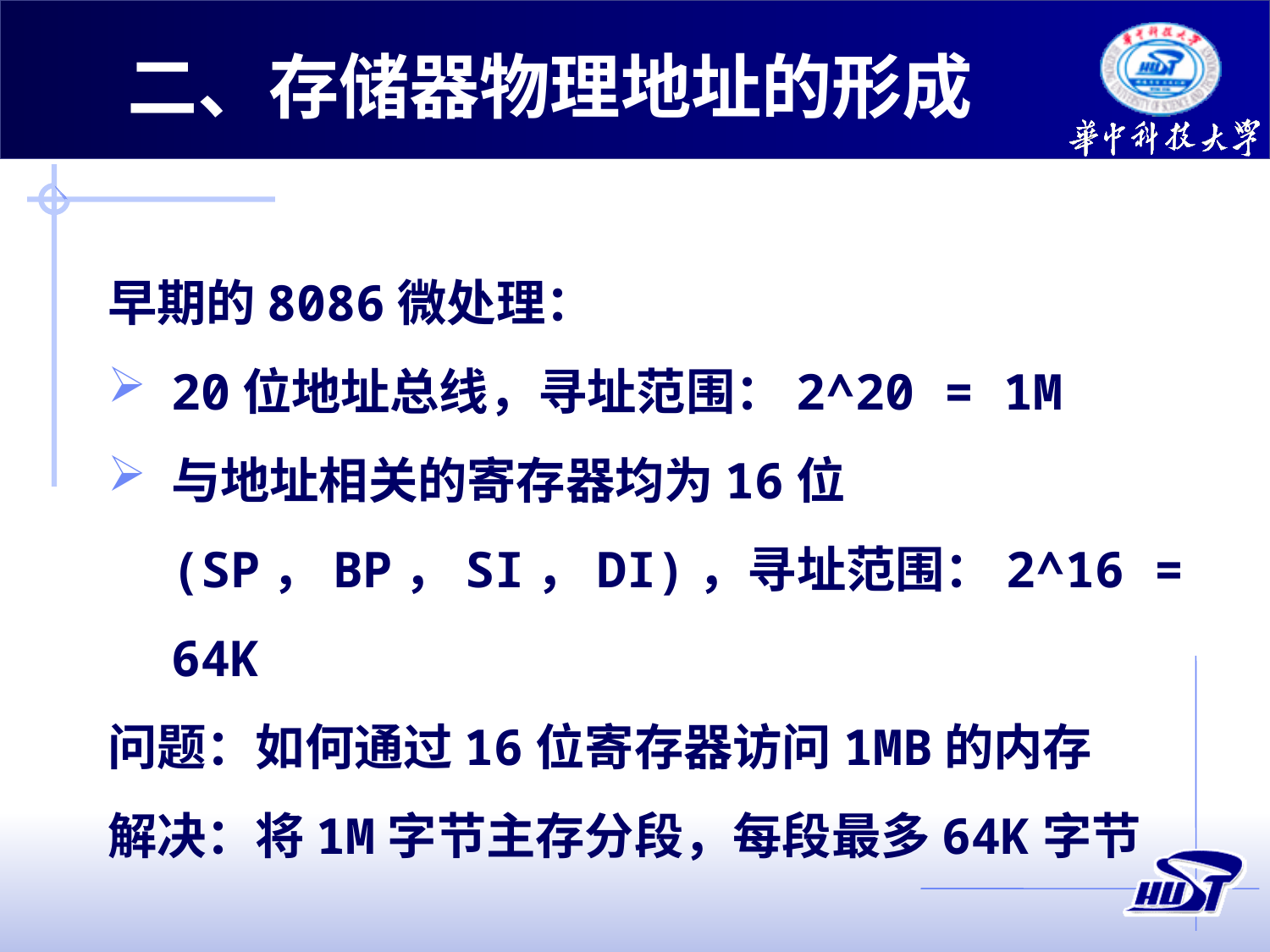

二、存储器物理地址的形成
早期的8086微处理：
20位地址总线，寻址范围：2^20 = 1M
与地址相关的寄存器均为16位(SP，BP，SI，DI)，寻址范围：2^16 = 64K
问题：如何通过16位寄存器访问1MB的内存
解决：将1M字节主存分段，每段最多64K字节